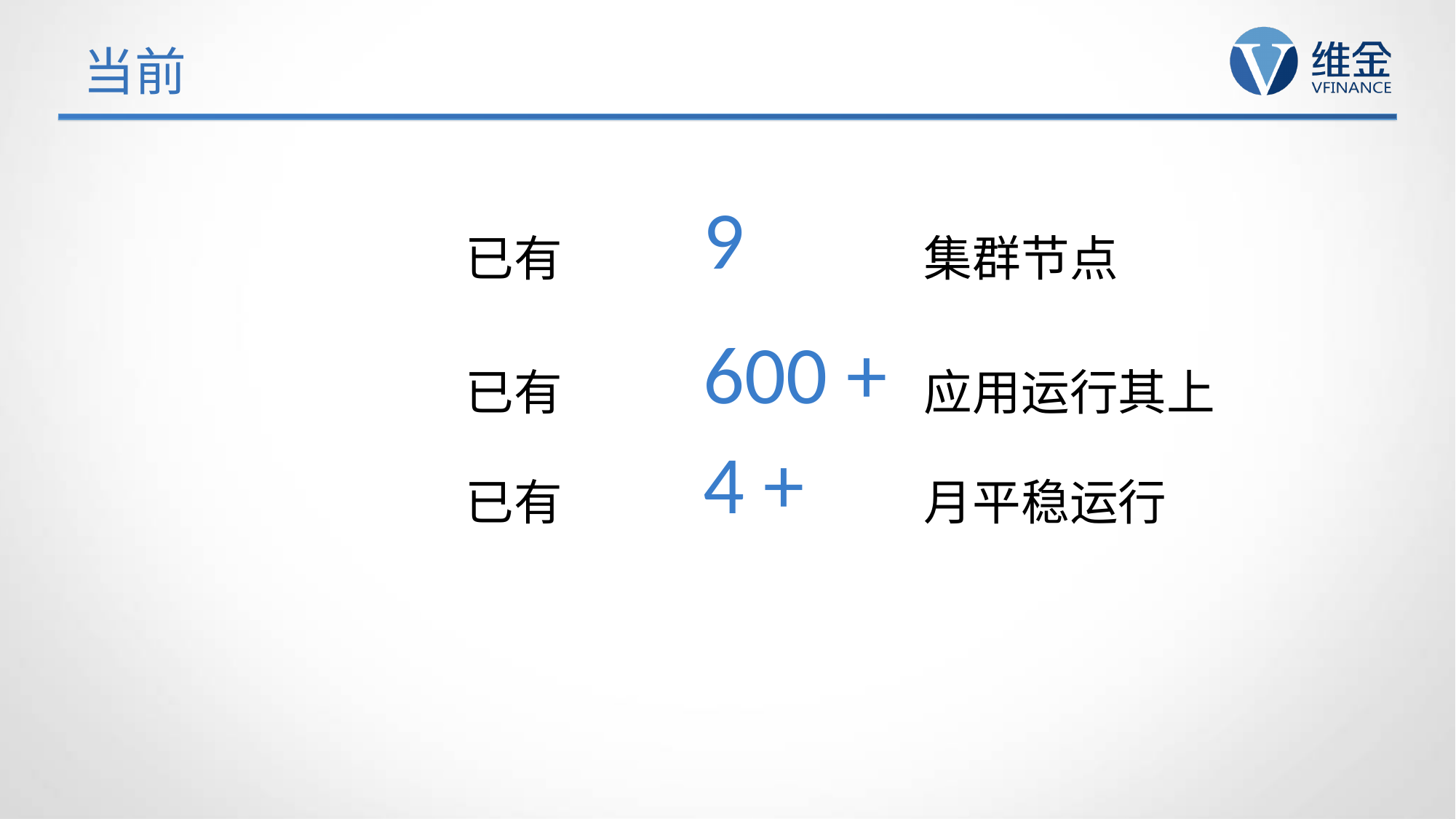

# 当前
9
已有
集群节点
600 +
已有
应用运行其上
4 +
已有
月平稳运行